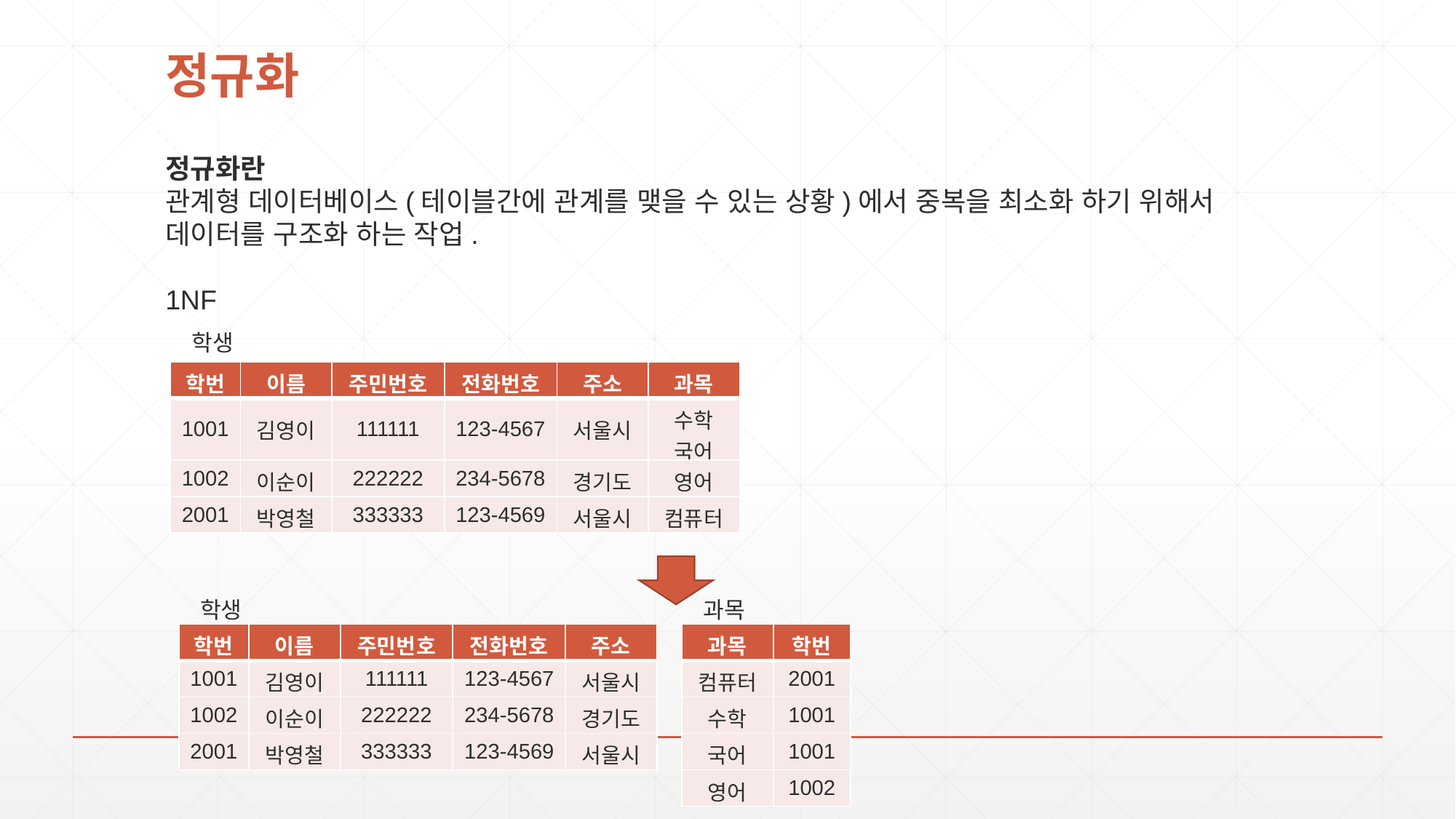

# 정규화
정규화란
관계형 데이터베이스(테이블간에 관계를 맺을 수 있는 상황)에서 중복을 최소화 하기 위해서
데이터를 구조화 하는 작업.

1NF
학생
| 학번 | 이름 | 주민번호 | 전화번호 | 주소 | 과목 |
| --- | --- | --- | --- | --- | --- |
| 1001 | 김영이 | 111111 | 123-4567 | 서울시 | 수학 국어 |
| 1002 | 이순이 | 222222 | 234-5678 | 경기도 | 영어 |
| 2001 | 박영철 | 333333 | 123-4569 | 서울시 | 컴퓨터 |

학생
과목
| 학번 | 이름 | 주민번호 | 전화번호 | 주소 |
| --- | --- | --- | --- | --- |
| 1001 | 김영이 | 111111 | 123-4567 | 서울시 |
| 1002 | 이순이 | 222222 | 234-5678 | 경기도 |
| 2001 | 박영철 | 333333 | 123-4569 | 서울시 |
| 과목 | 학번 |
| --- | --- |
| 컴퓨터 | 2001 |
| 수학 | 1001 |
| 국어 | 1001 |
| 영어 | 1002 |